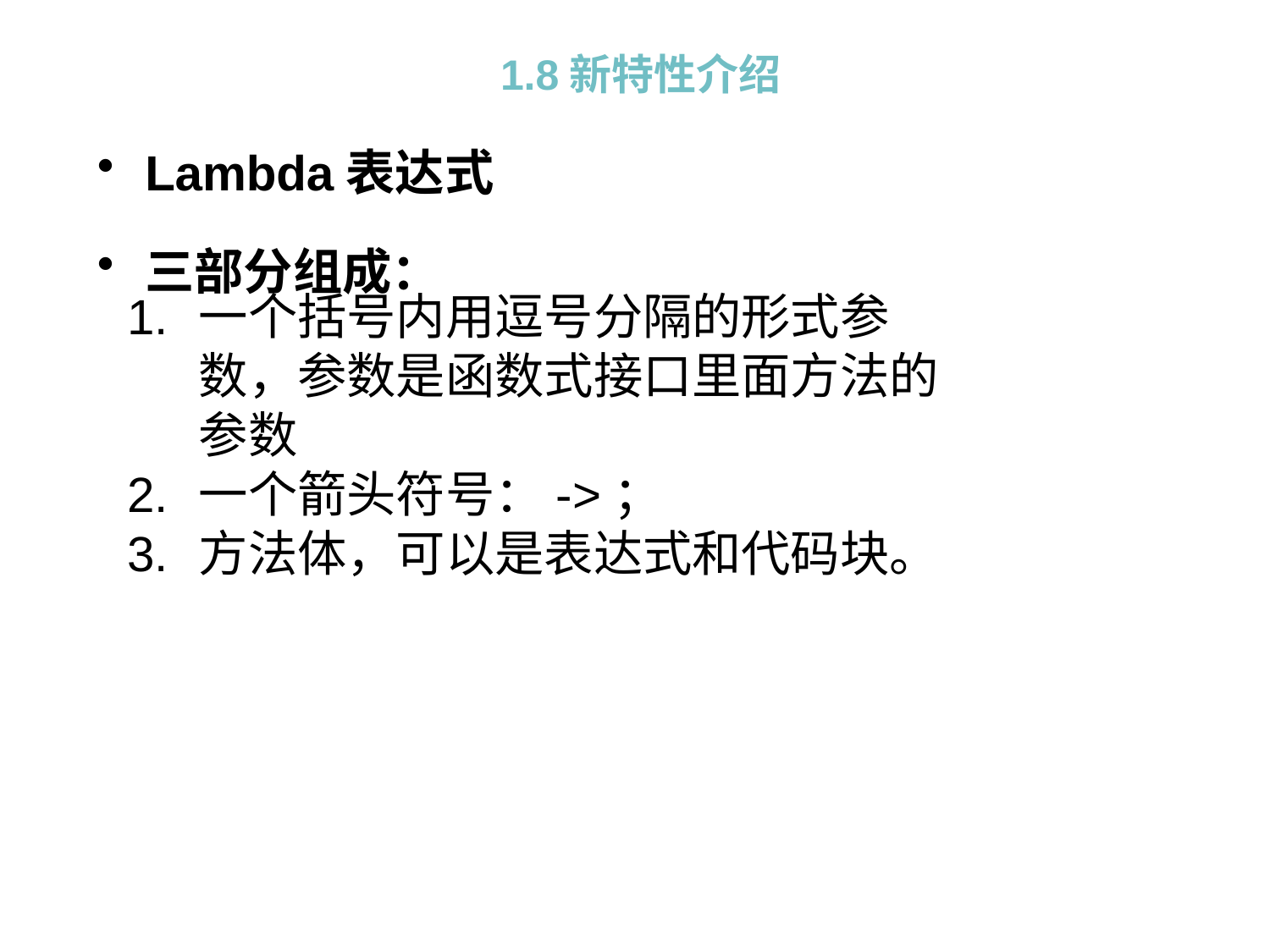

1.8新特性介绍

Lambda表达式
三部分组成：
一个括号内用逗号分隔的形式参数，参数是函数式接口里面方法的参数
一个箭头符号：->；
方法体，可以是表达式和代码块。